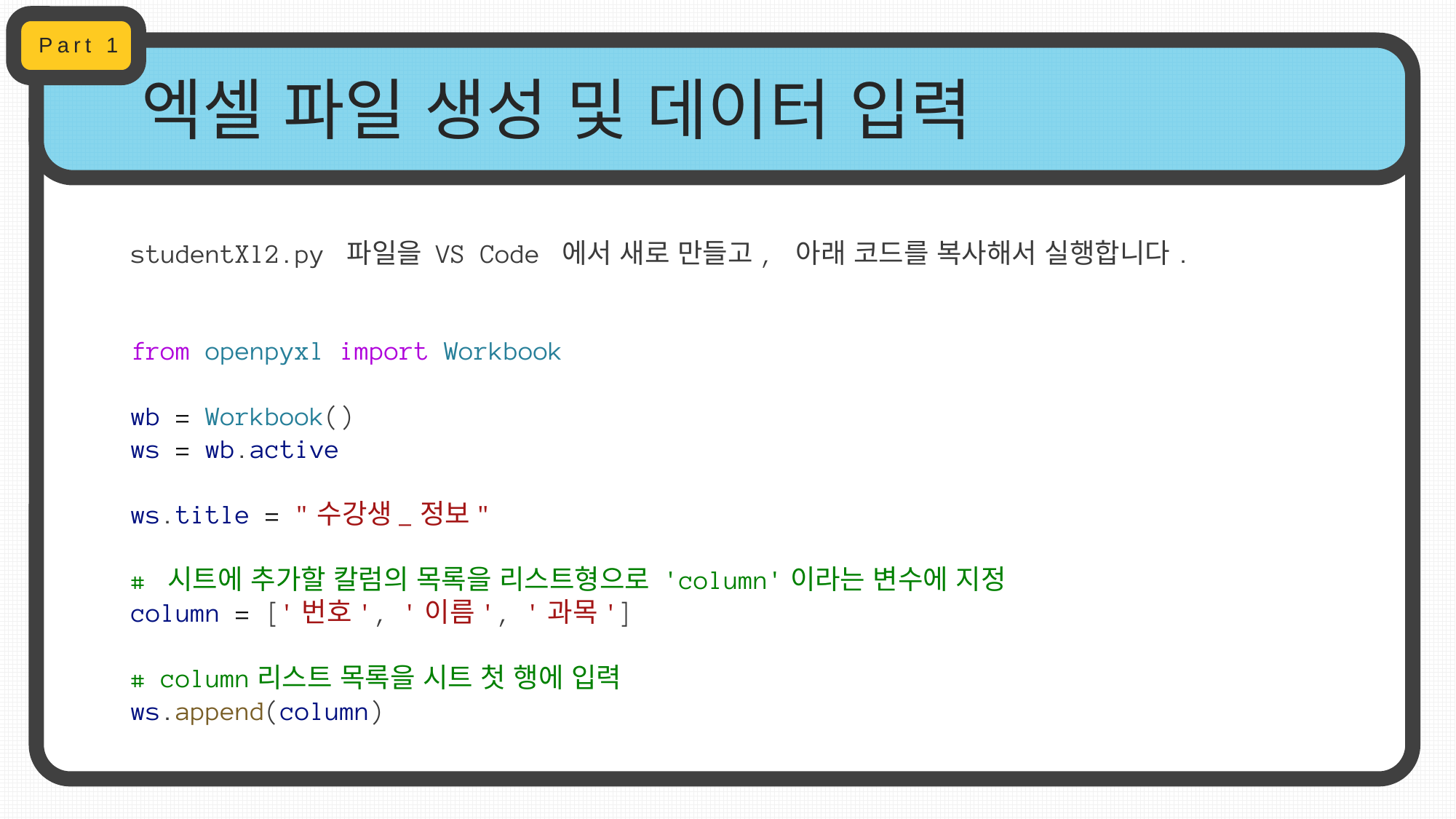

Part 1

엑셀 파일 생성 및 데이터 입력
studentXl2.py 파일을 VS Code 에서 새로 만들고, 아래 코드를 복사해서 실행합니다.
from openpyxl import Workbook
wb = Workbook()
ws = wb.active
ws.title = "수강생_정보"
# 시트에 추가할 칼럼의 목록을 리스트형으로 'column'이라는 변수에 지정
column = ['번호', '이름', '과목']
# column리스트 목록을 시트 첫 행에 입력
ws.append(column)